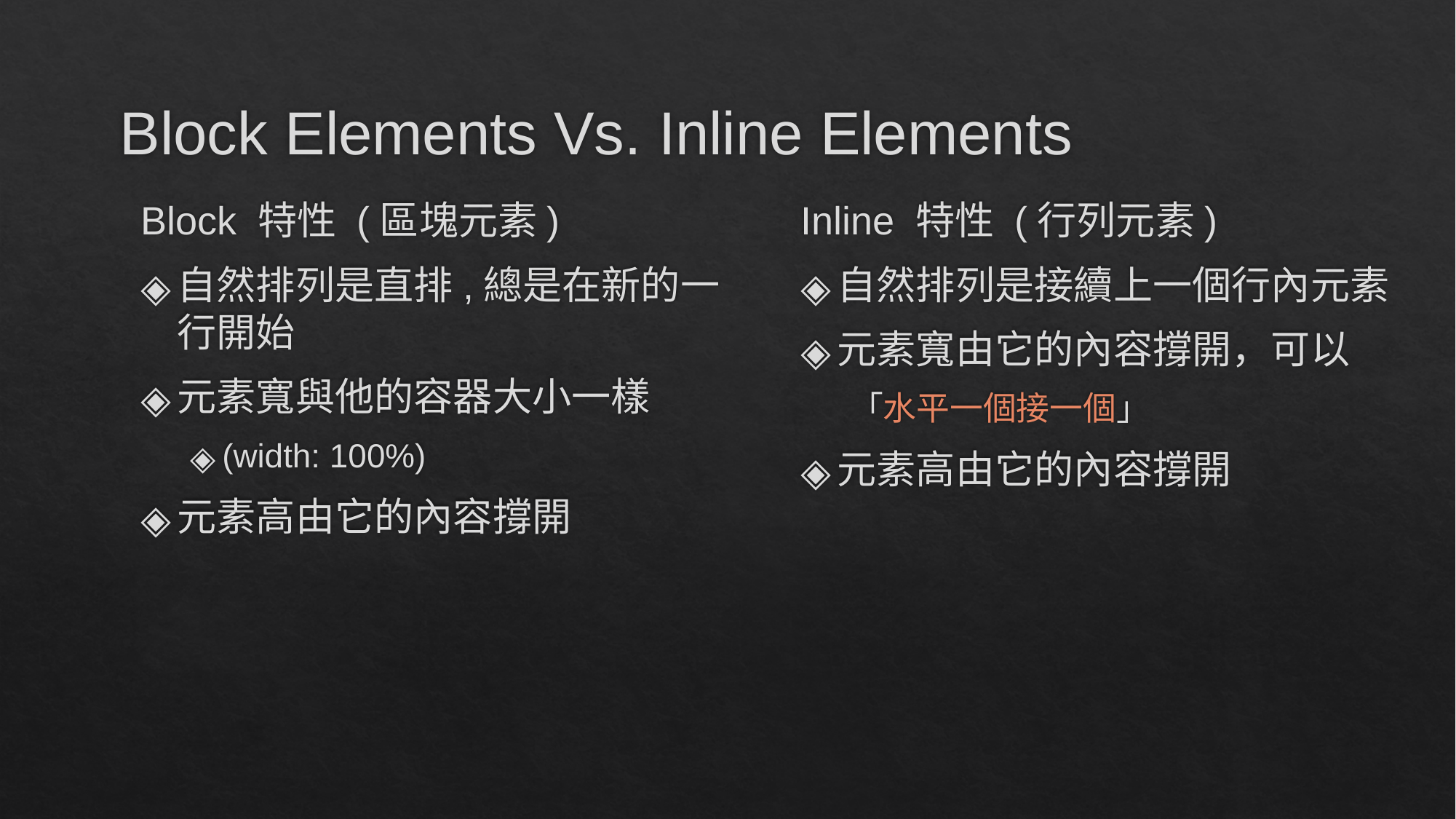

# Block Elements Vs. Inline Elements
Block 特性 (區塊元素)
自然排列是直排,總是在新的一行開始
元素寬與他的容器大小一樣
(width: 100%)
元素高由它的內容撐開

Inline 特性 (行列元素)
自然排列是接續上一個行內元素
元素寬由它的內容撐開，可以
「水平一個接一個」
元素高由它的內容撐開